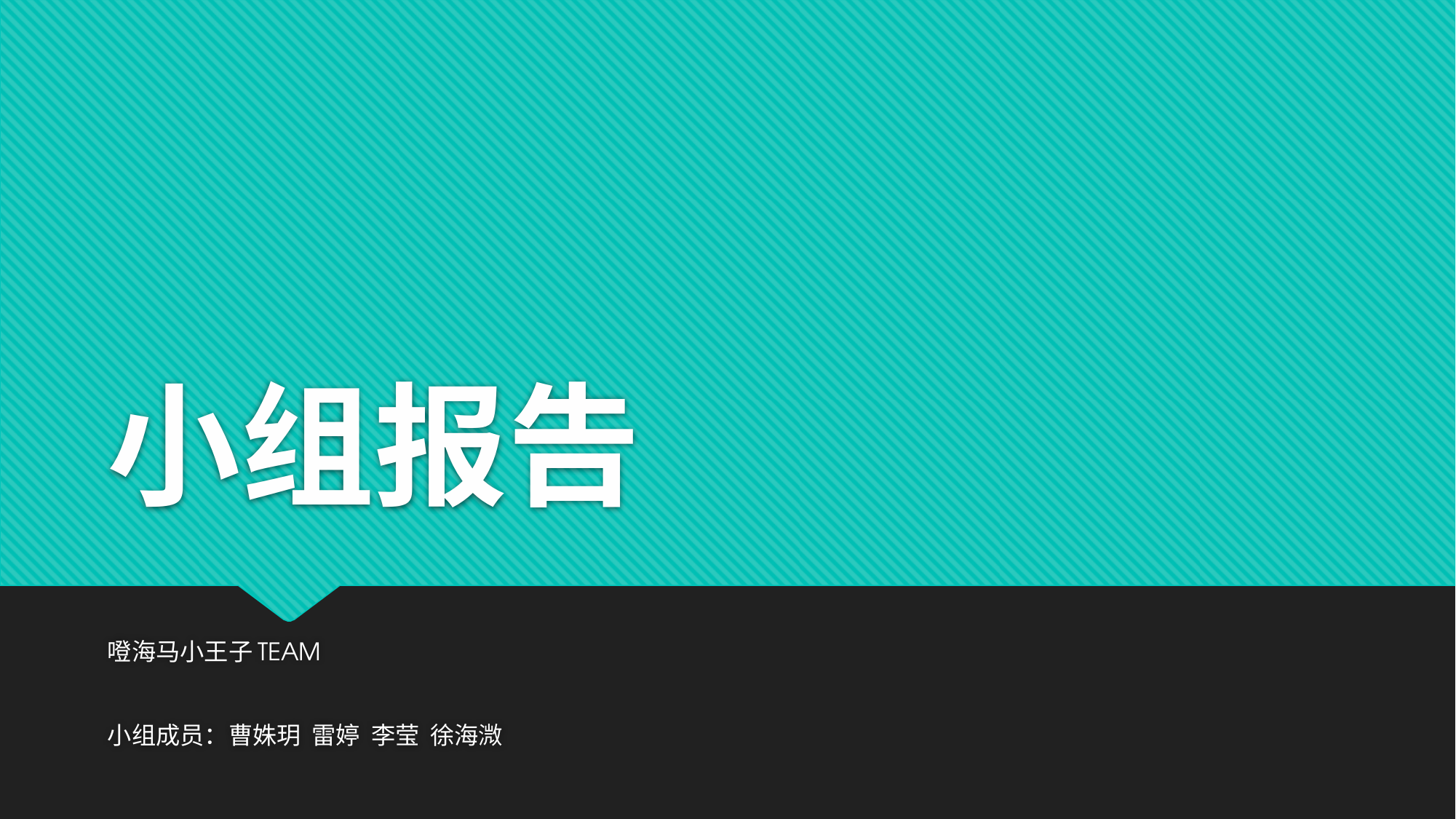

# 小组报告
噔海马小王子TEAM

小组成员：曹姝玥  雷婷  李莹  徐海溦